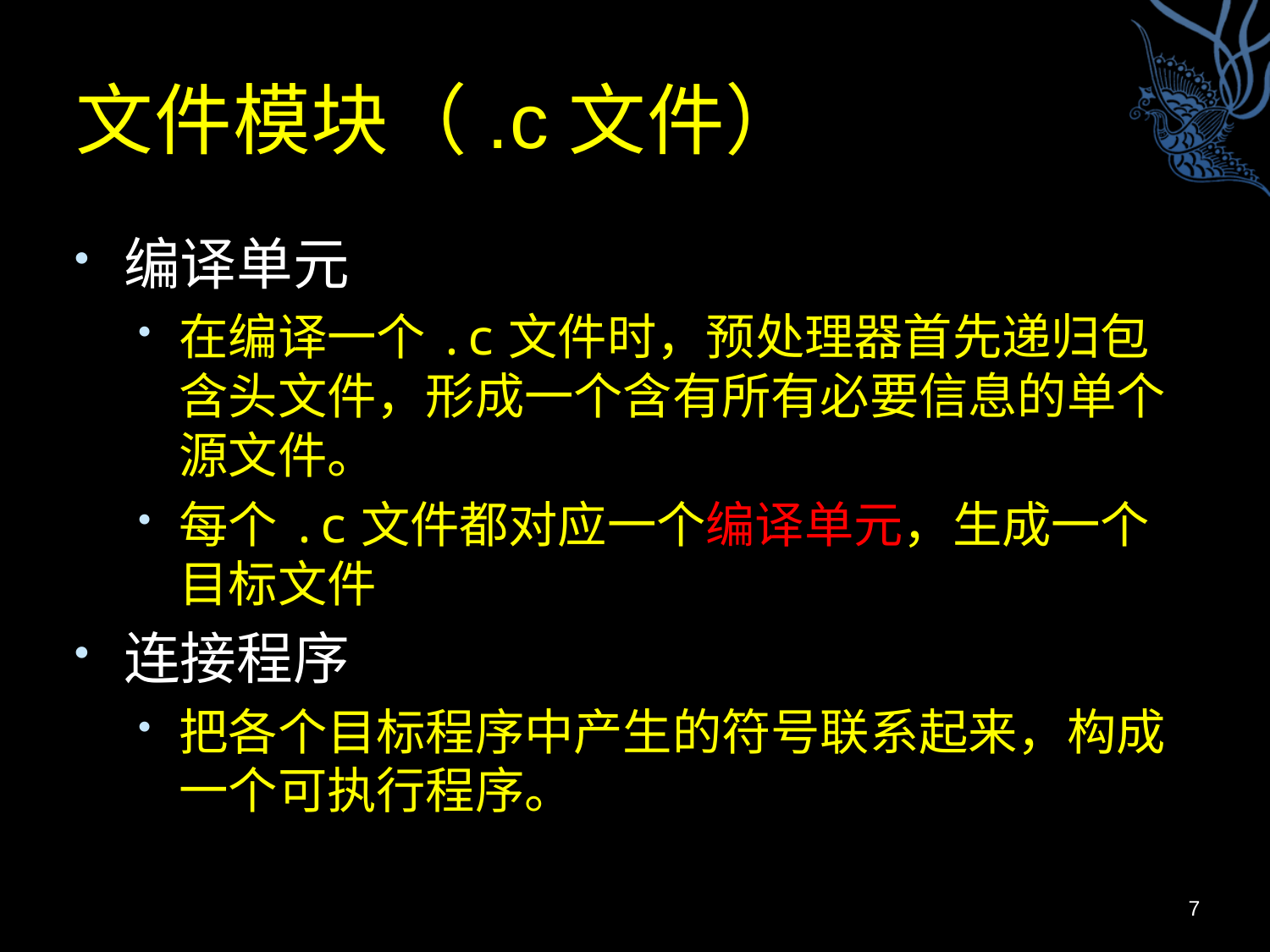

# 文件模块（.c文件）
编译单元
在编译一个.c文件时，预处理器首先递归包含头文件，形成一个含有所有必要信息的单个源文件。
每个.c文件都对应一个编译单元，生成一个目标文件
连接程序
把各个目标程序中产生的符号联系起来，构成一个可执行程序。
7